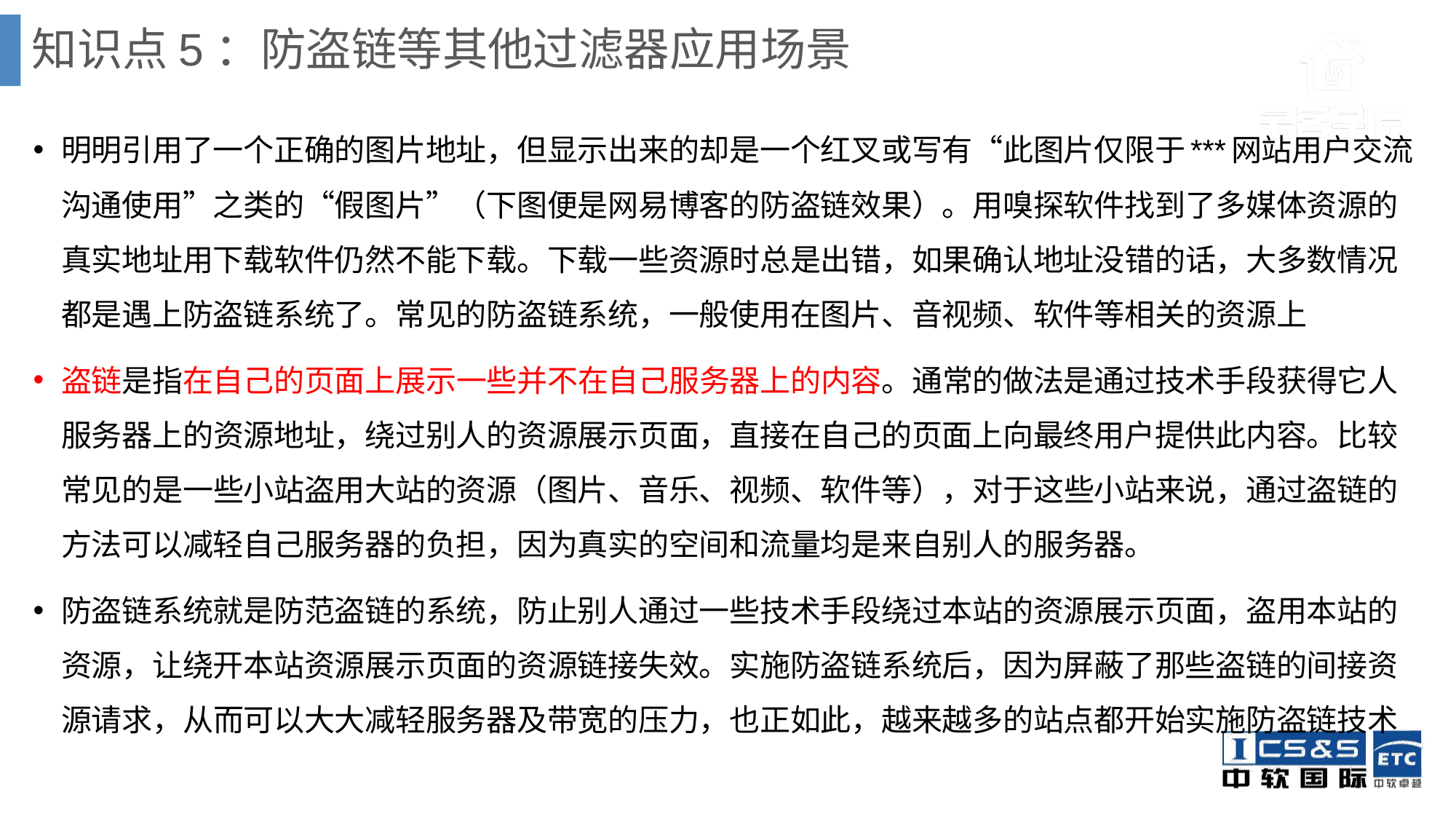

# 知识点5：防盗链等其他过滤器应用场景
明明引用了一个正确的图片地址，但显示出来的却是一个红叉或写有“此图片仅限于***网站用户交流沟通使用”之类的“假图片”（下图便是网易博客的防盗链效果）。用嗅探软件找到了多媒体资源的真实地址用下载软件仍然不能下载。下载一些资源时总是出错，如果确认地址没错的话，大多数情况都是遇上防盗链系统了。常见的防盗链系统，一般使用在图片、音视频、软件等相关的资源上
盗链是指在自己的页面上展示一些并不在自己服务器上的内容。通常的做法是通过技术手段获得它人服务器上的资源地址，绕过别人的资源展示页面，直接在自己的页面上向最终用户提供此内容。比较常见的是一些小站盗用大站的资源（图片、音乐、视频、软件等），对于这些小站来说，通过盗链的方法可以减轻自己服务器的负担，因为真实的空间和流量均是来自别人的服务器。
防盗链系统就是防范盗链的系统，防止别人通过一些技术手段绕过本站的资源展示页面，盗用本站的资源，让绕开本站资源展示页面的资源链接失效。实施防盗链系统后，因为屏蔽了那些盗链的间接资源请求，从而可以大大减轻服务器及带宽的压力，也正如此，越来越多的站点都开始实施防盗链技术